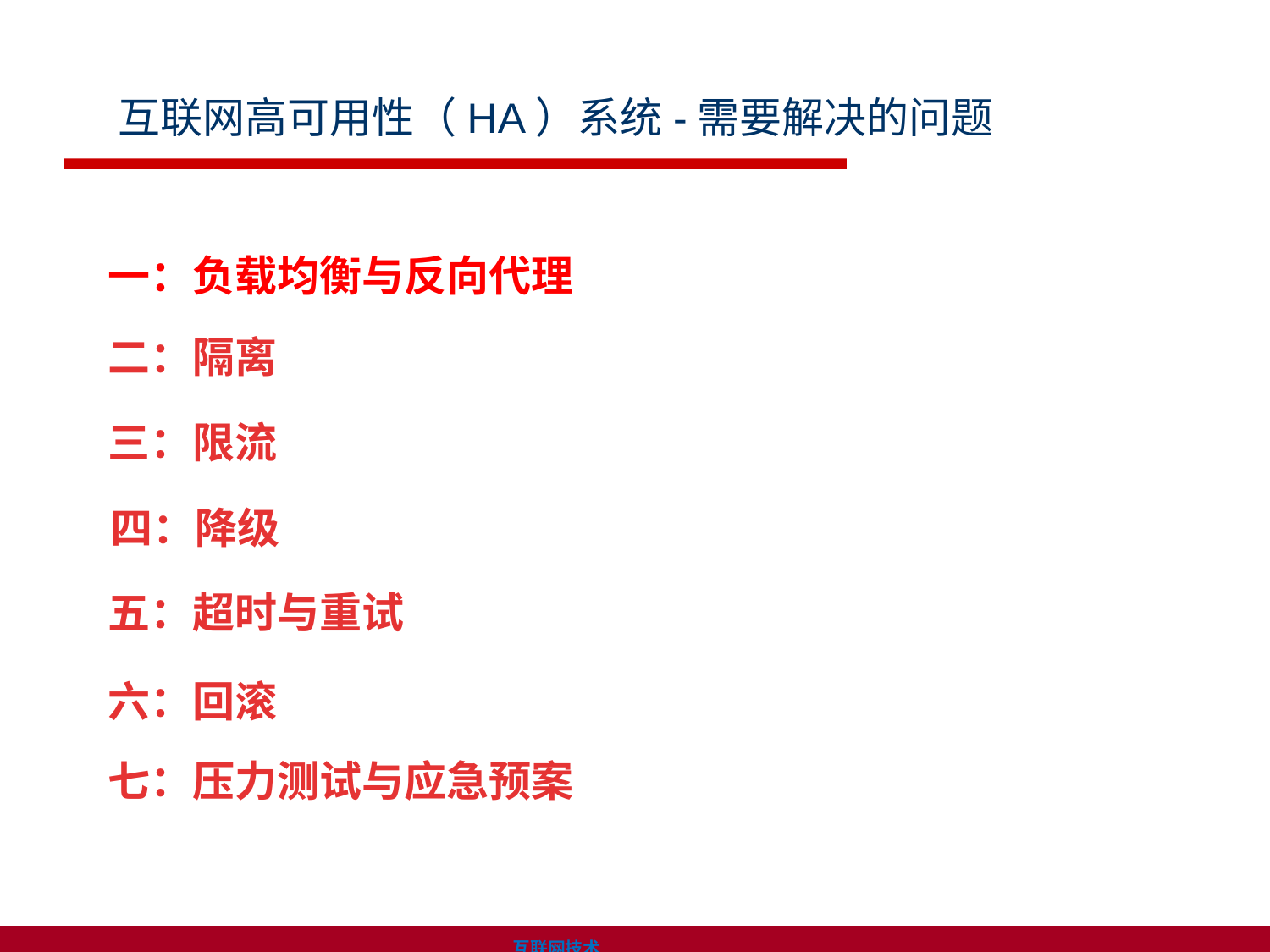

互联网高可用性（HA）系统-需要解决的问题

一：负载均衡与反向代理
二：隔离

三：限流
四：降级
五：超时与重试
六：回滚
七：压力测试与应急预案